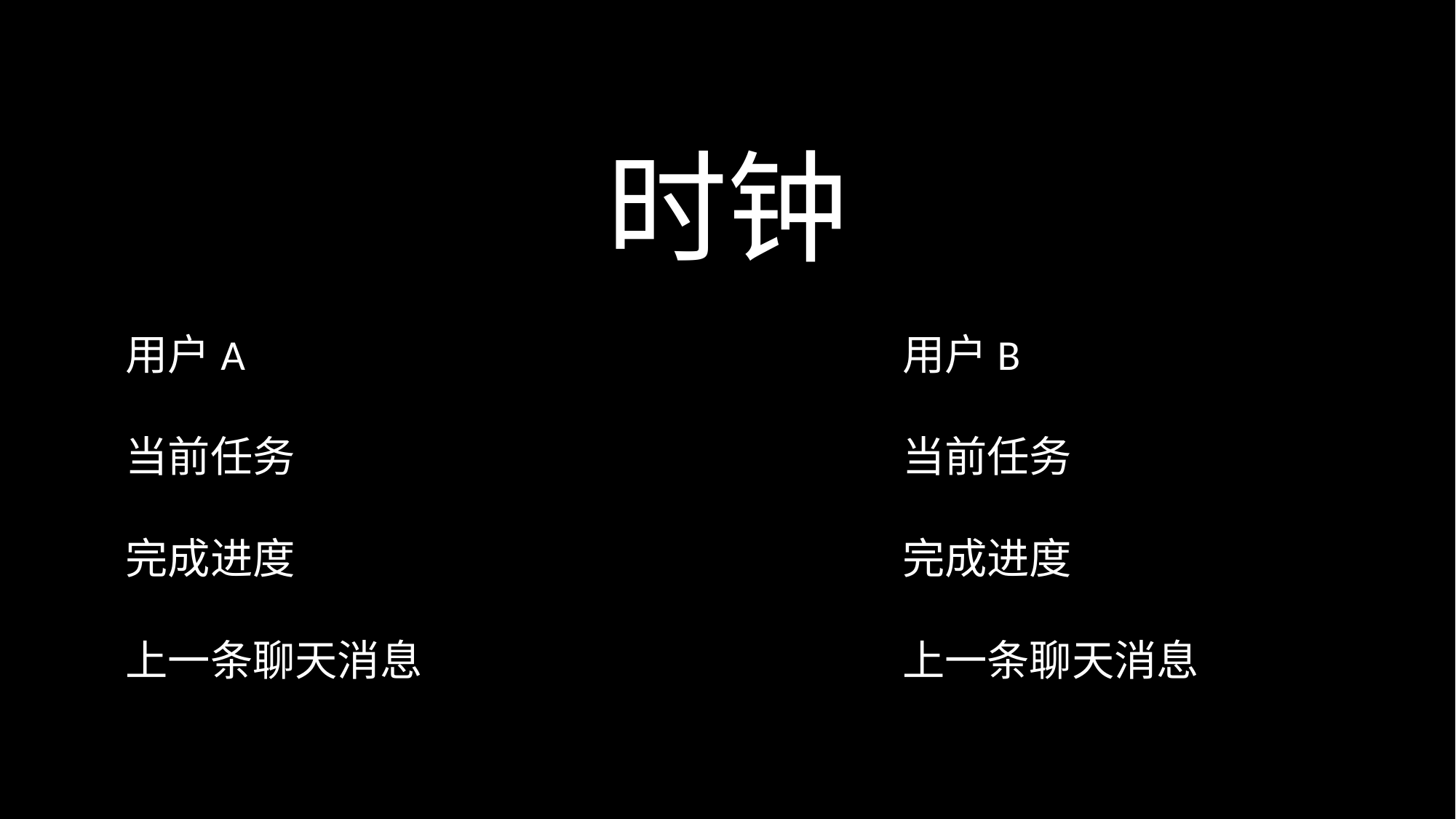

# 时钟
用户A

当前任务

完成进度

上一条聊天消息
用户B

当前任务

完成进度

上一条聊天消息